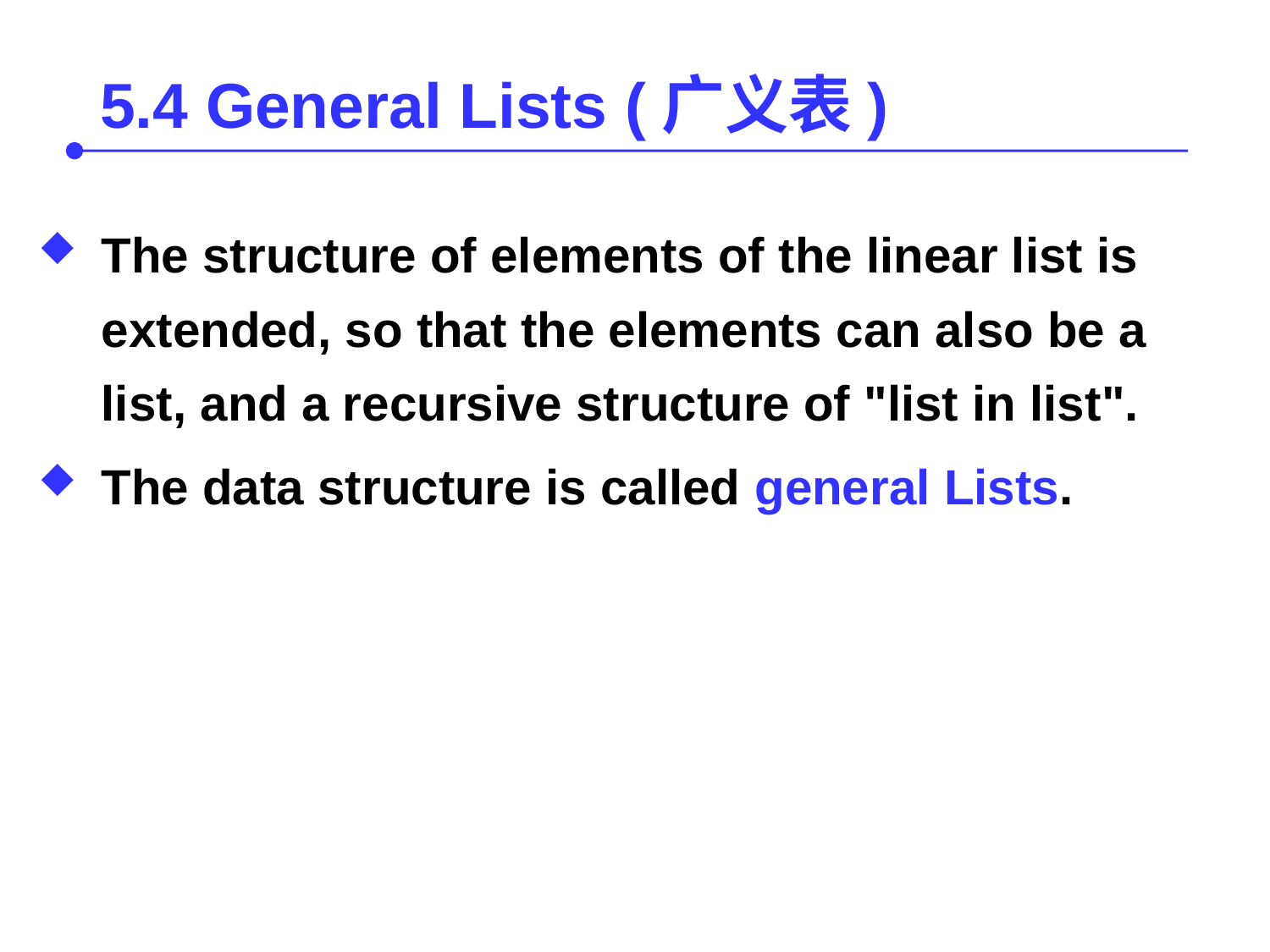

5.4 General Lists (广义表)
The structure of elements of the linear list is extended, so that the elements can also be a list, and a recursive structure of "list in list".
The data structure is called general Lists.
30